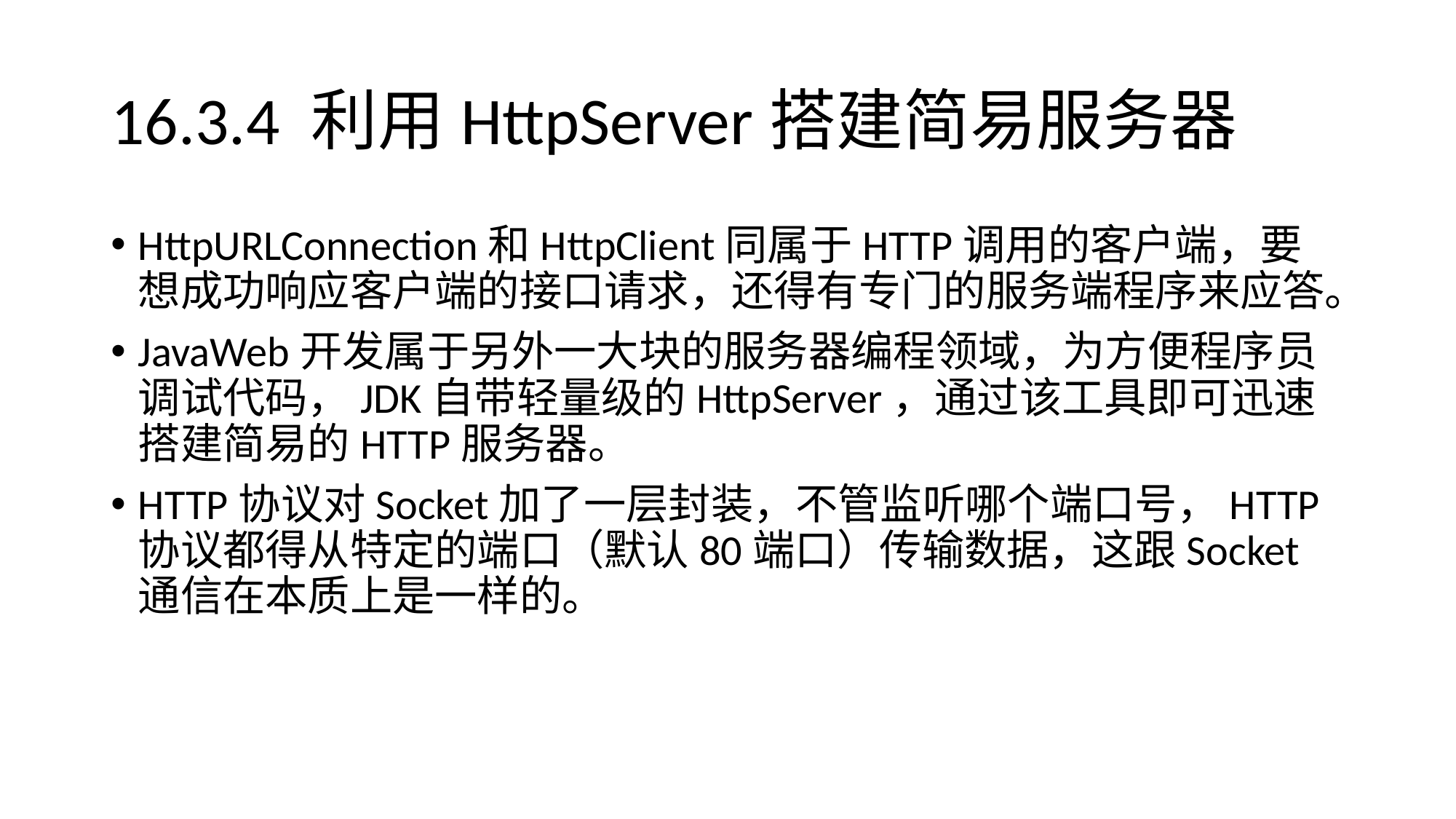

# 16.3.4 利用HttpServer搭建简易服务器
HttpURLConnection和HttpClient同属于HTTP调用的客户端，要想成功响应客户端的接口请求，还得有专门的服务端程序来应答。
JavaWeb开发属于另外一大块的服务器编程领域，为方便程序员调试代码，JDK自带轻量级的HttpServer，通过该工具即可迅速搭建简易的HTTP服务器。
HTTP协议对Socket加了一层封装，不管监听哪个端口号，HTTP协议都得从特定的端口（默认80端口）传输数据，这跟Socket通信在本质上是一样的。